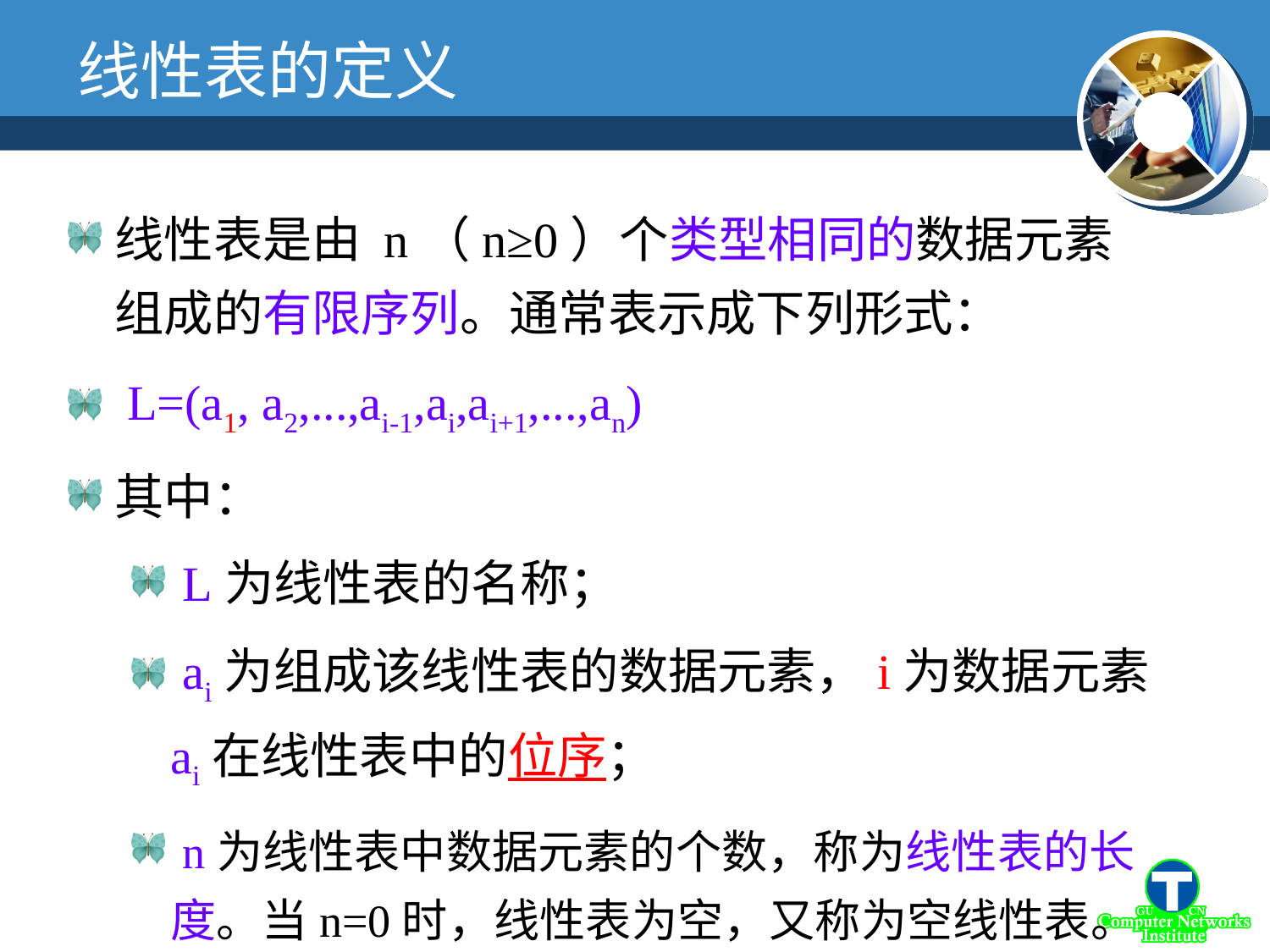

线性表的定义

线性表是由 n（n≥0）个类型相同的数据元素组成的有限序列。通常表示成下列形式：
 L=(a1, a2,...,ai-1,ai,ai+1,...,an)
其中：
 L为线性表的名称；
 ai为组成该线性表的数据元素，i为数据元素ai在线性表中的位序；
 n为线性表中数据元素的个数，称为线性表的长度。当n=0时，线性表为空，又称为空线性表。